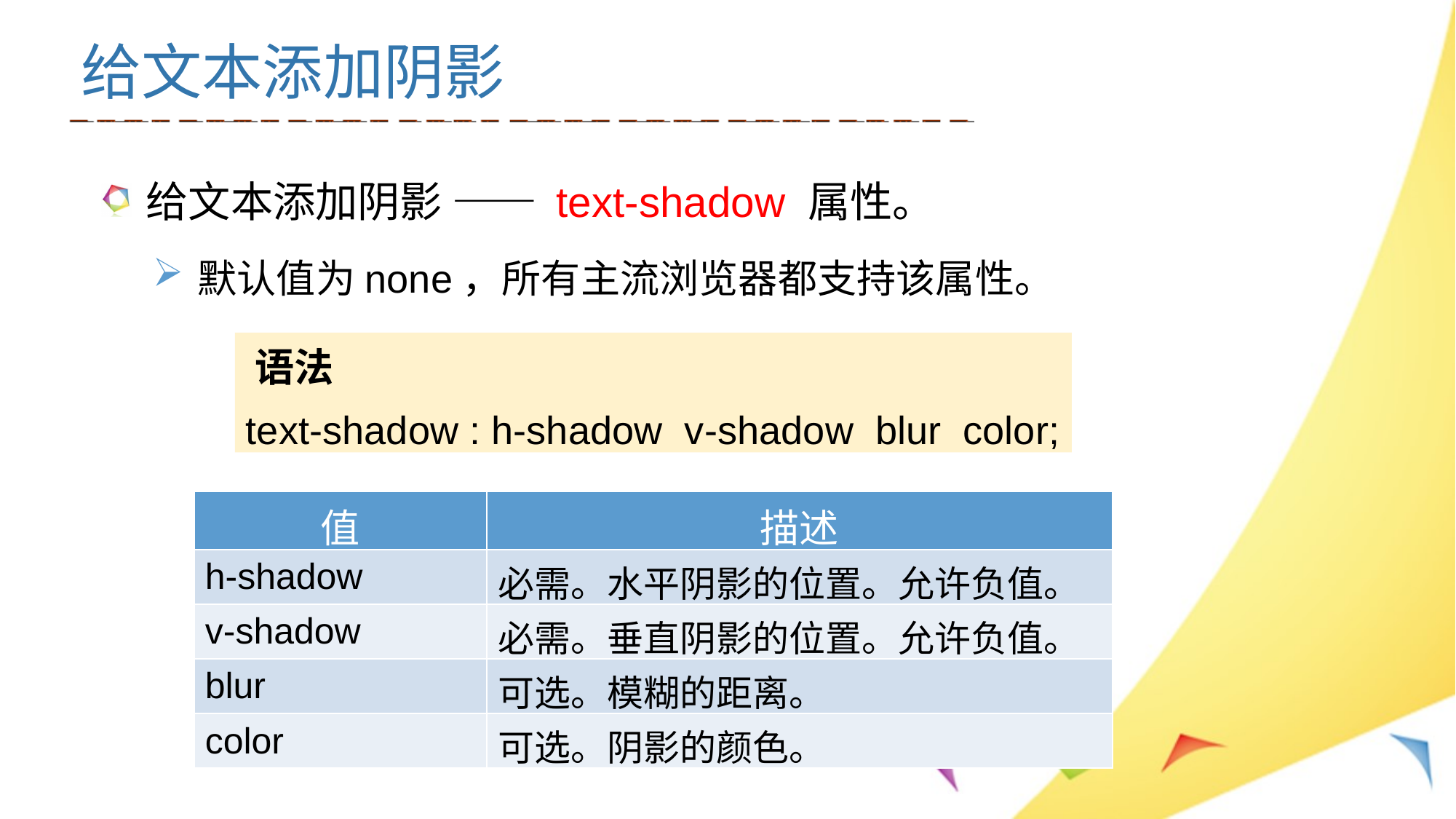

给文本添加阴影
给文本添加阴影 —— text-shadow 属性。
默认值为none，所有主流浏览器都支持该属性。

 语法
 text-shadow : h-shadow  v-shadow  blur  color;
| 值 | 描述 |
| --- | --- |
| h-shadow | 必需。水平阴影的位置。允许负值。 |
| v-shadow | 必需。垂直阴影的位置。允许负值。 |
| blur | 可选。模糊的距离。 |
| color | 可选。阴影的颜色。 |